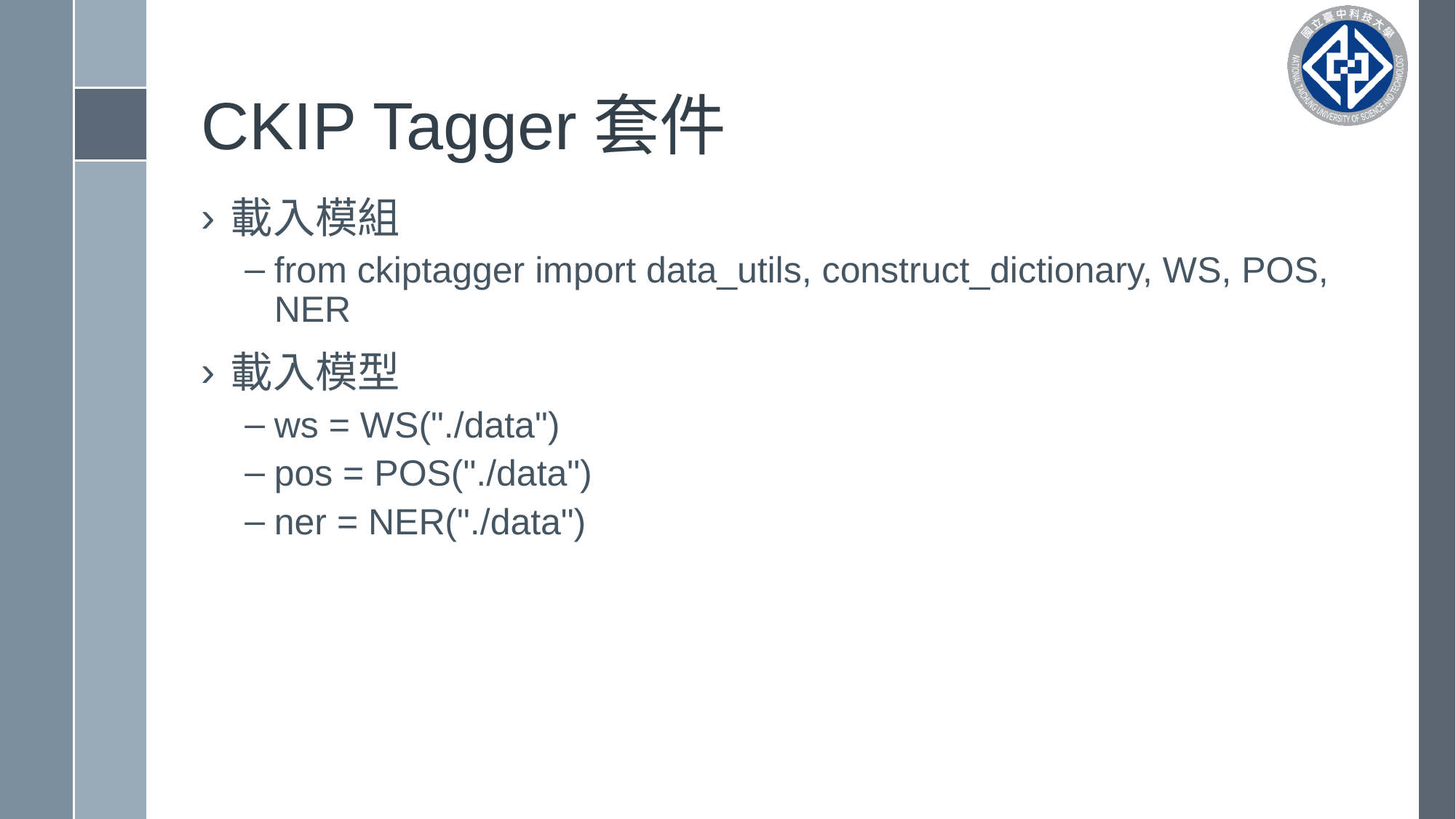

# CKIP Tagger套件
載入模組
from ckiptagger import data_utils, construct_dictionary, WS, POS, NER
載入模型
ws = WS("./data")
pos = POS("./data")
ner = NER("./data")